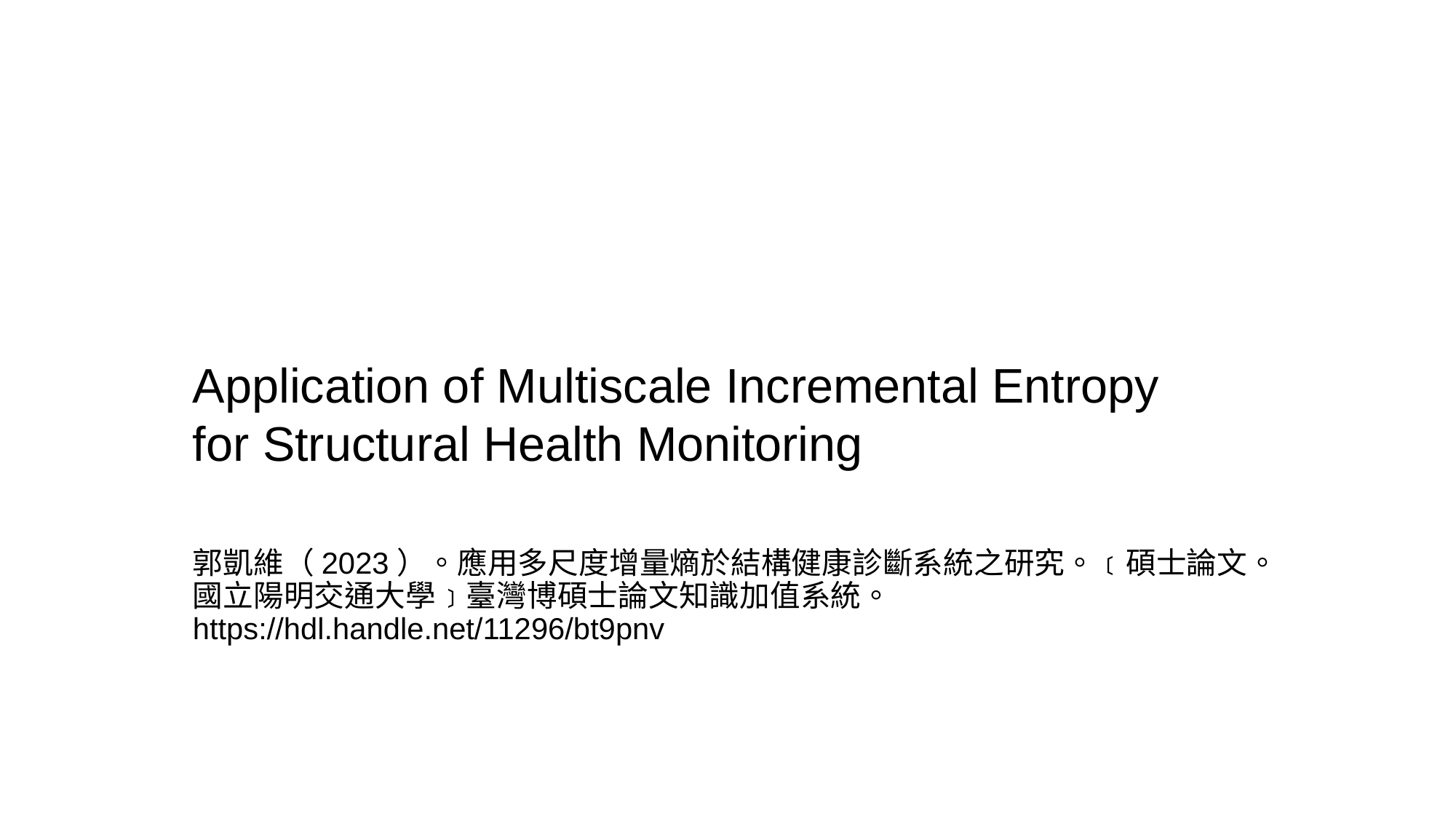

# Application of Multiscale Incremental Entropy for Structural Health Monitoring
郭凱維（2023）。應用多尺度增量熵於結構健康診斷系統之研究。﹝碩士論文。國立陽明交通大學﹞臺灣博碩士論文知識加值系統。 https://hdl.handle.net/11296/bt9pnv